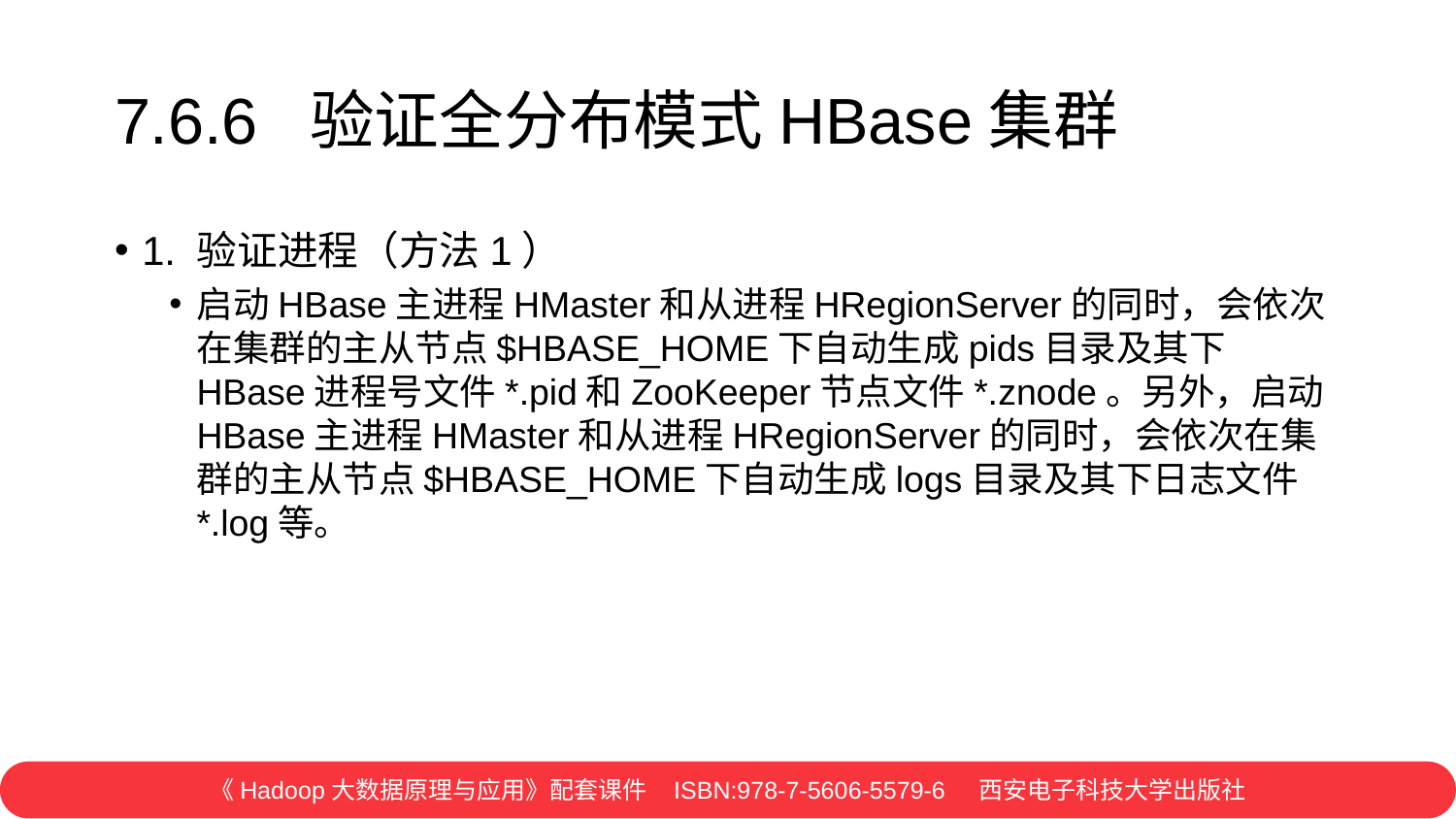

# 7.6.6  验证全分布模式HBase集群
1. 验证进程（方法1）
启动HBase主进程HMaster和从进程HRegionServer的同时，会依次在集群的主从节点$HBASE_HOME下自动生成pids目录及其下HBase进程号文件*.pid和ZooKeeper节点文件*.znode。另外，启动HBase主进程HMaster和从进程HRegionServer的同时，会依次在集群的主从节点$HBASE_HOME下自动生成logs目录及其下日志文件*.log等。